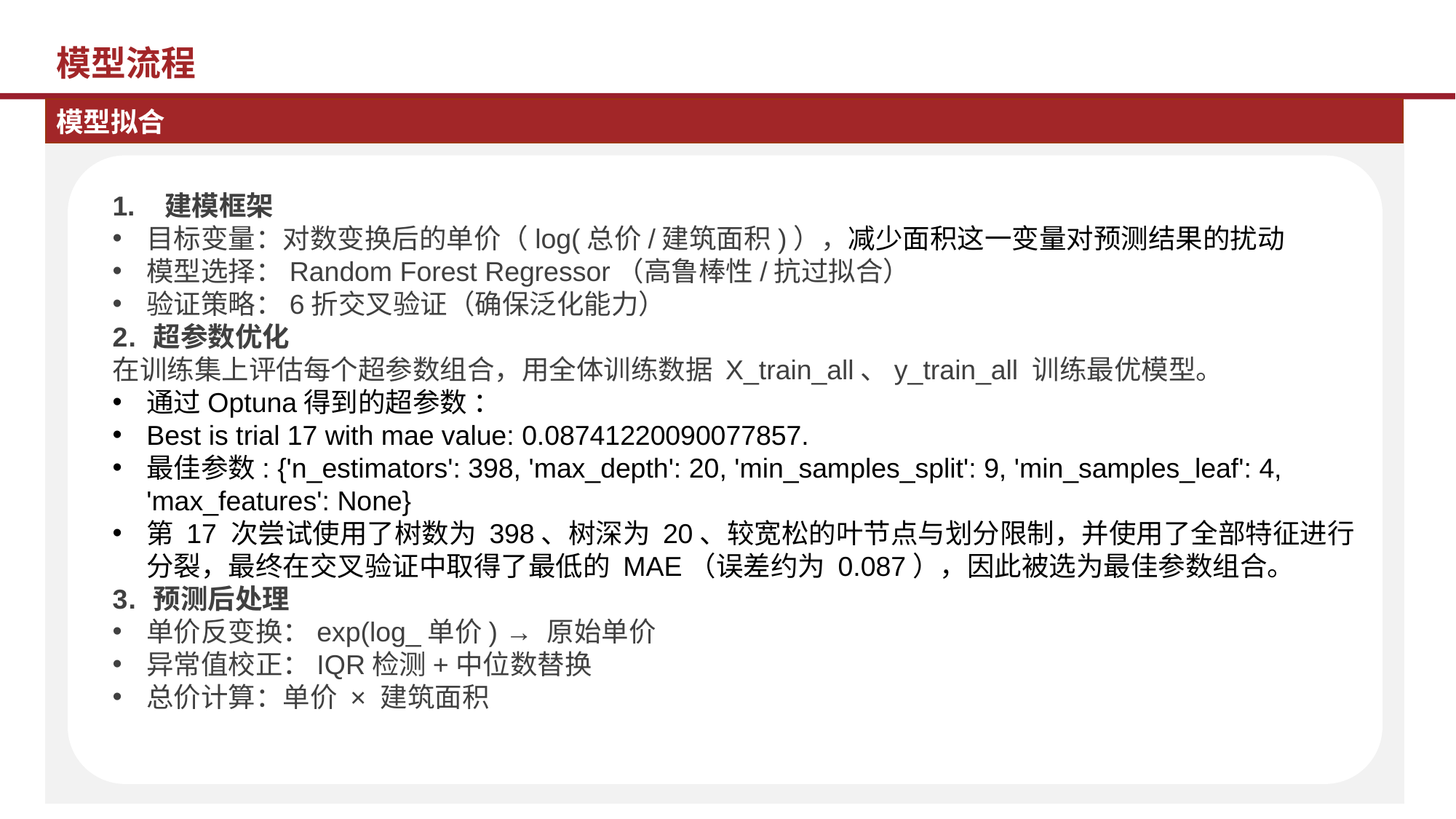

# 模型流程
模型拟合

1.   建模框架
目标变量：对数变换后的单价（log(总价/建筑面积)），减少面积这一变量对预测结果的扰动
模型选择：Random Forest Regressor（高鲁棒性/抗过拟合）
验证策略：6折交叉验证（确保泛化能力）
超参数优化
在训练集上评估每个超参数组合，用全体训练数据 X_train_all、y_train_all 训练最优模型。
通过Optuna得到的超参数 ：
Best is trial 17 with mae value: 0.08741220090077857.
最佳参数: {'n_estimators': 398, 'max_depth': 20, 'min_samples_split': 9, 'min_samples_leaf': 4, 'max_features': None}
第 17 次尝试使用了树数为 398、树深为 20、较宽松的叶节点与划分限制，并使用了全部特征进行分裂，最终在交叉验证中取得了最低的 MAE（误差约为 0.087），因此被选为最佳参数组合。
预测后处理
单价反变换：exp(log_单价) → 原始单价
异常值校正：IQR检测+中位数替换
总价计算：单价 × 建筑面积